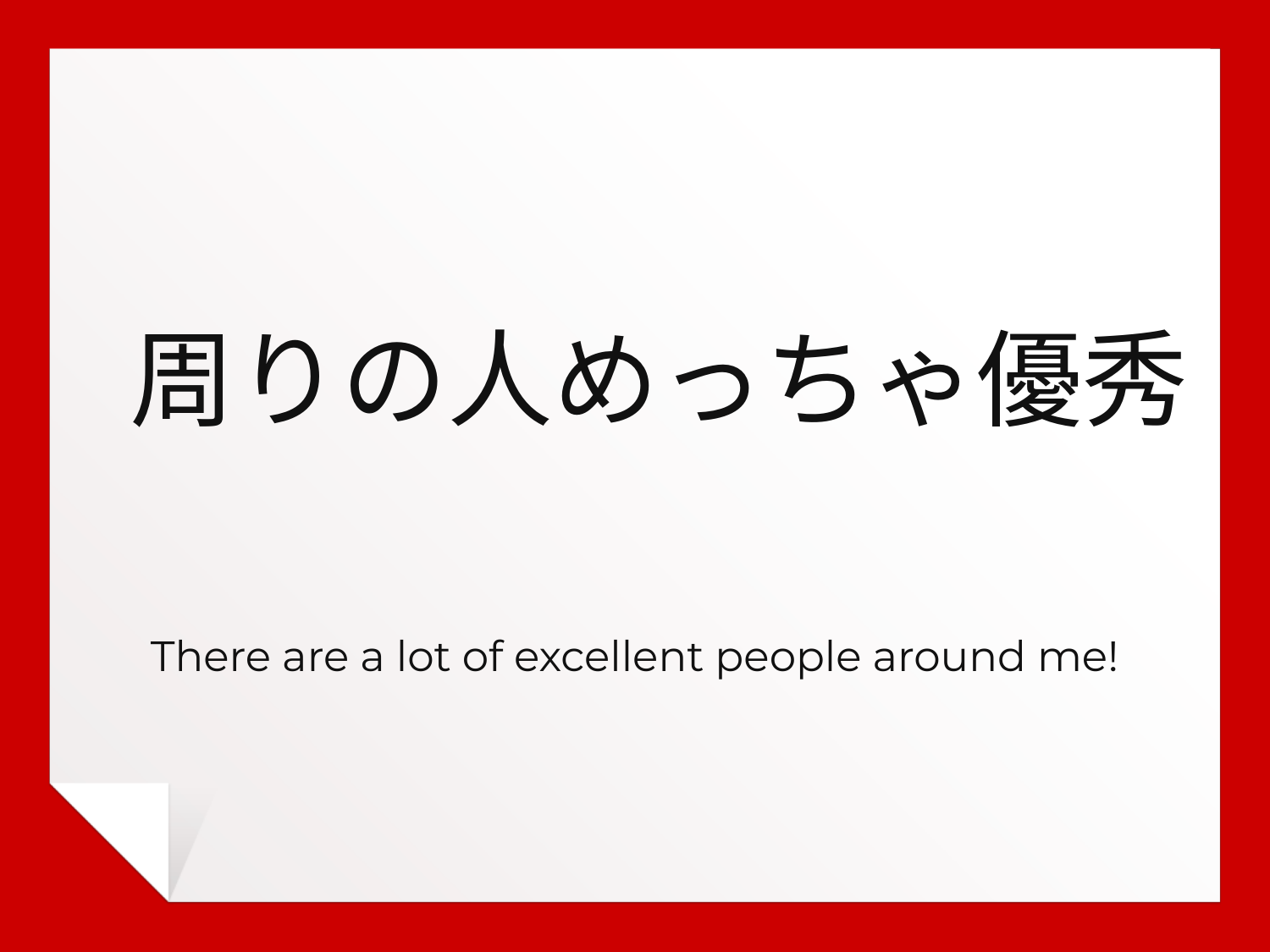

周りの人めっちゃ優秀
There are a lot of excellent people around me!